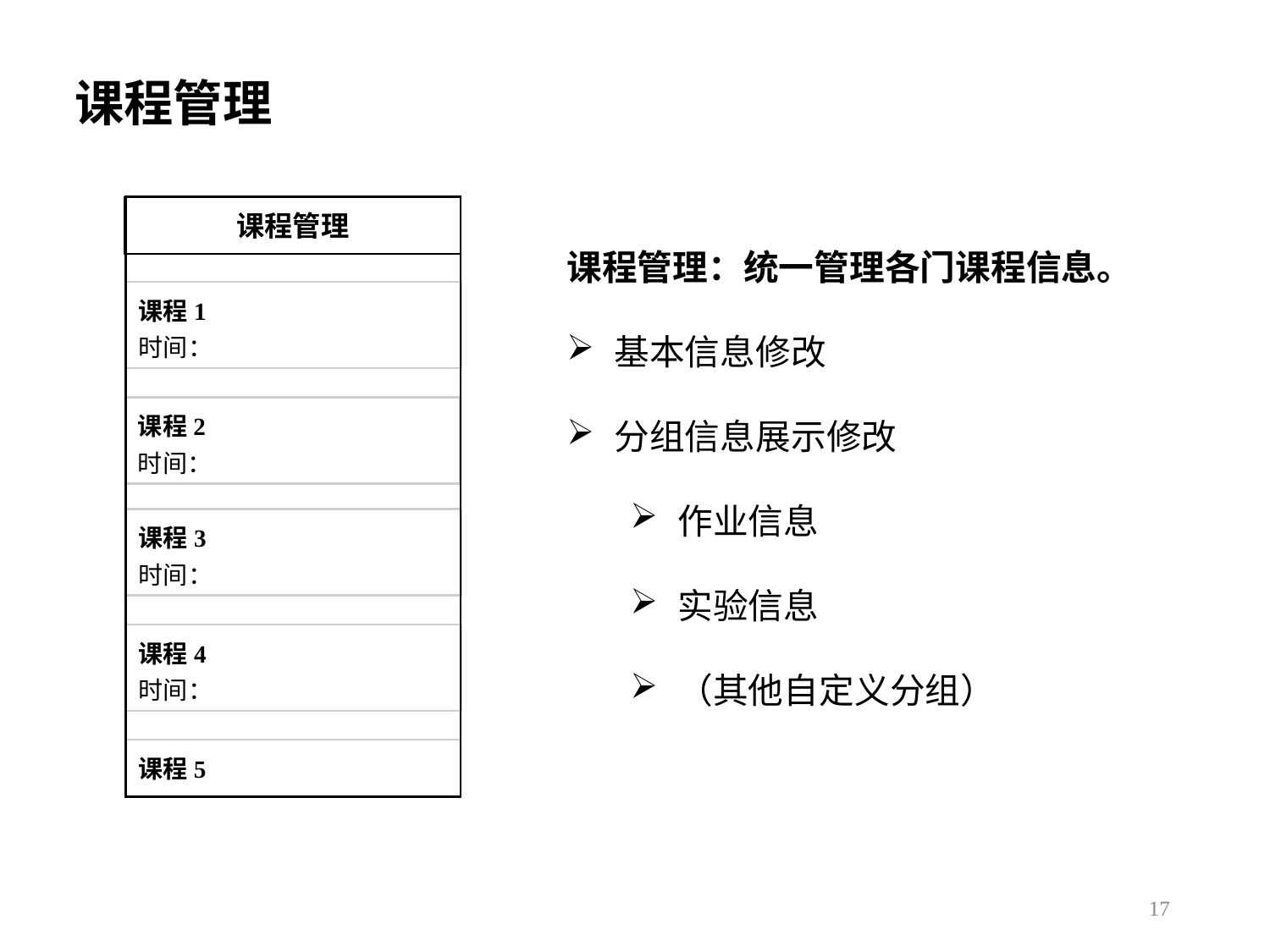

# 课程管理
课程管理
课程管理：统一管理各门课程信息。
基本信息修改
分组信息展示修改
作业信息
实验信息
（其他自定义分组）

课程1
时间：
课程2
时间：
课程3
时间：
课程4
时间：
课程5
17